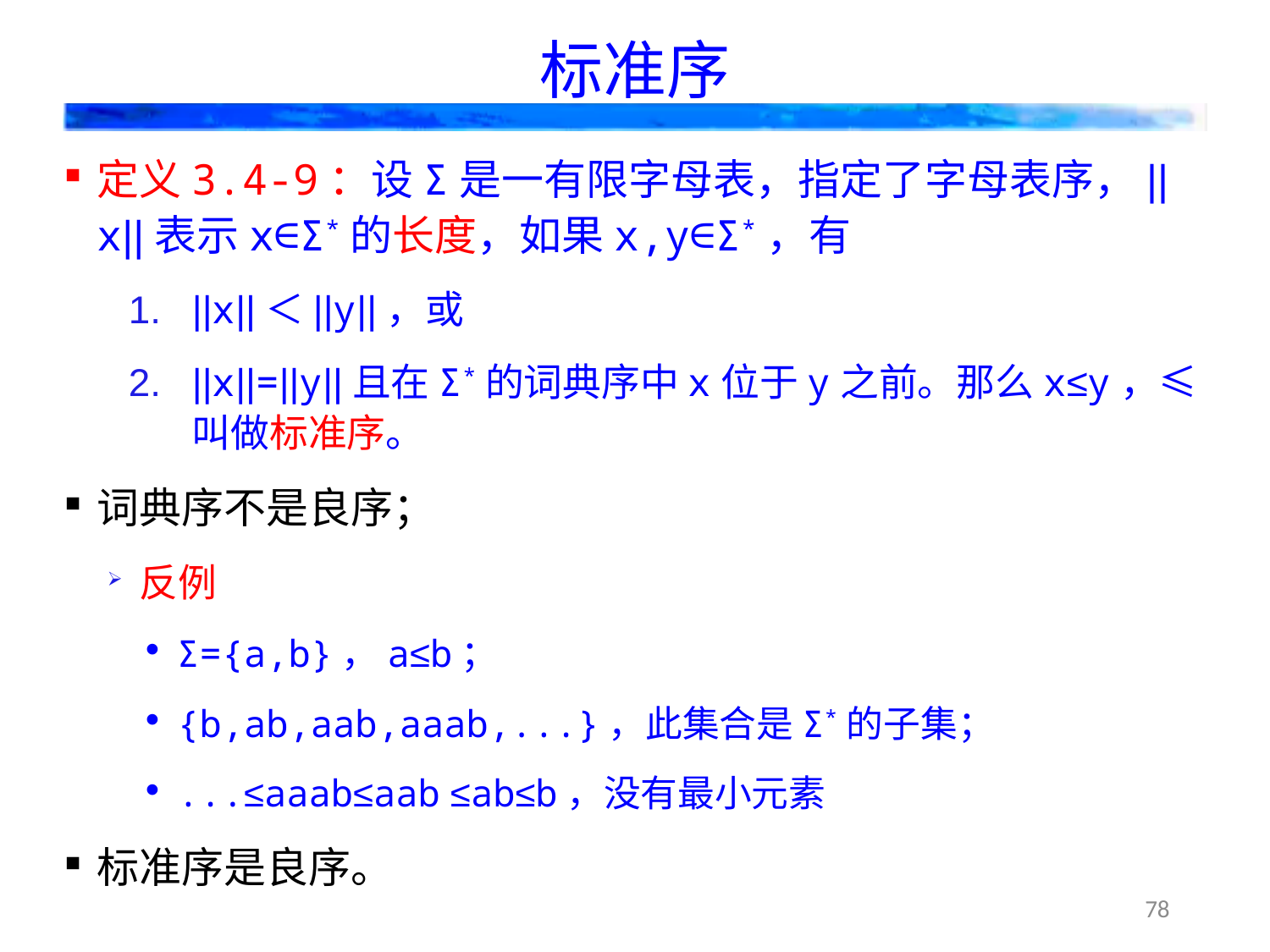

# 标准序
定义3.4-9：设Σ是一有限字母表，指定了字母表序，||x||表示x∈Σ*的长度，如果x,y∈Σ*，有
||x||＜||y||，或
||x||=||y||且在Σ*的词典序中x位于y之前。那么x≤y，≤叫做标准序。
词典序不是良序；
反例
Σ={a,b}，a≤b；
{b,ab,aab,aaab,...}，此集合是Σ*的子集；
...≤aaab≤aab ≤ab≤b，没有最小元素
标准序是良序。
78